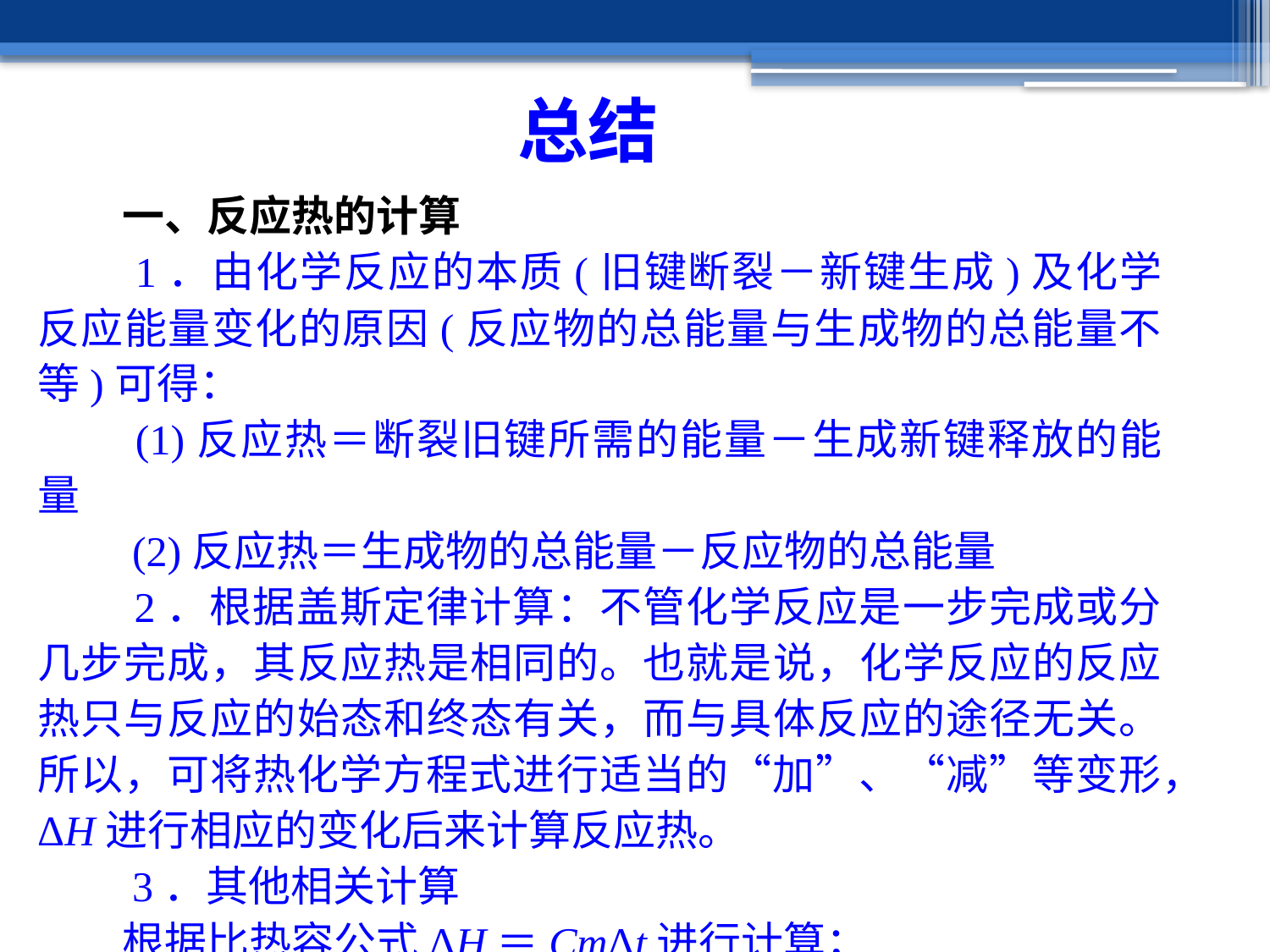

总结
　　一、反应热的计算
　　1．由化学反应的本质(旧键断裂－新键生成)及化学反应能量变化的原因(反应物的总能量与生成物的总能量不等)可得：
　　(1)反应热＝断裂旧键所需的能量－生成新键释放的能量
　　(2)反应热＝生成物的总能量－反应物的总能量
　　2．根据盖斯定律计算：不管化学反应是一步完成或分几步完成，其反应热是相同的。也就是说，化学反应的反应热只与反应的始态和终态有关，而与具体反应的途径无关。所以，可将热化学方程式进行适当的“加”、“减”等变形，ΔH进行相应的变化后来计算反应热。
　　3．其他相关计算
　　根据比热容公式ΔH＝CmΔt进行计算；